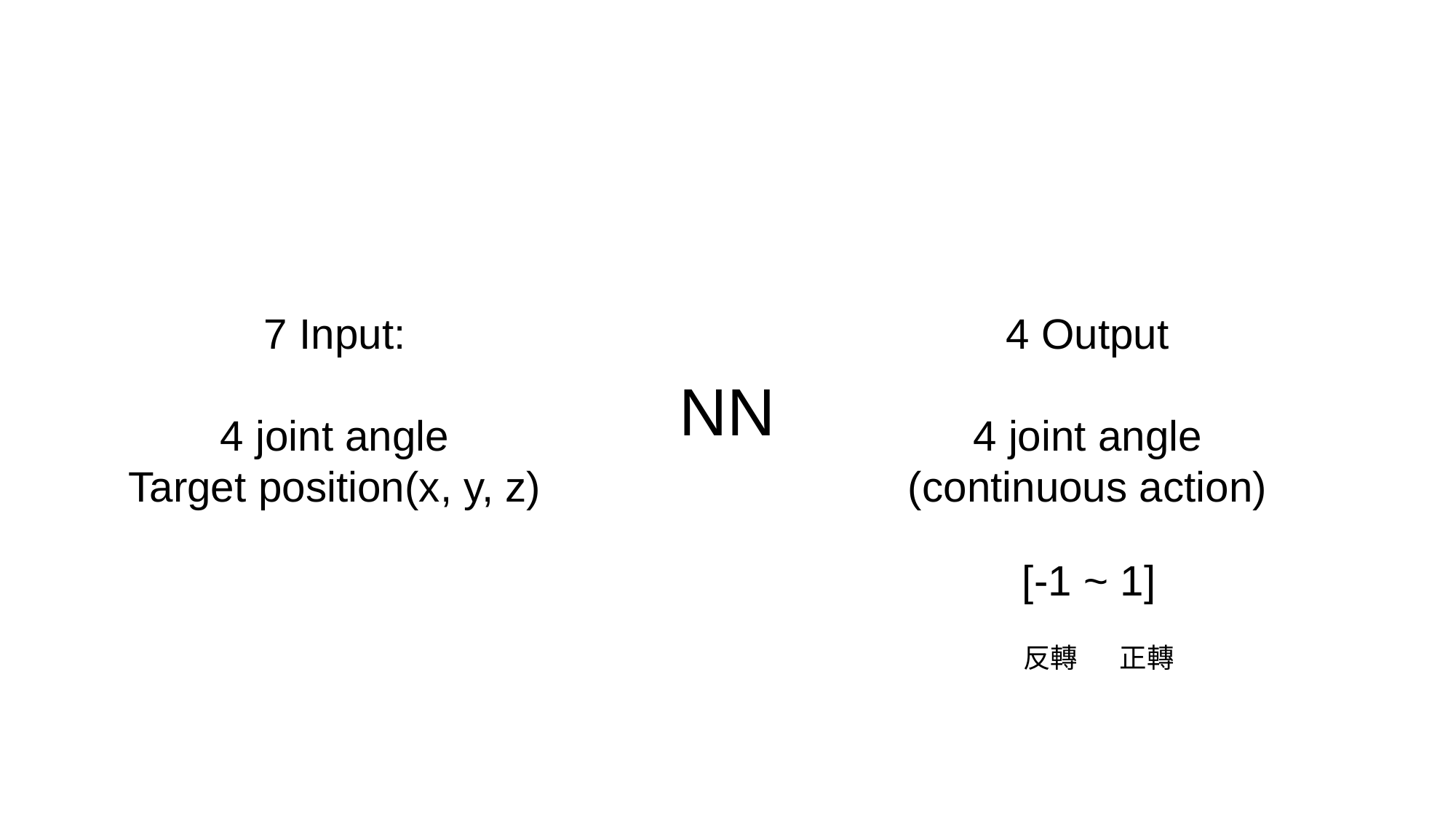

7 Input:

4 joint angle
Target position(x, y, z)
4 Output

4 joint angle
(continuous action)
NN
[-1 ~ 1]
反轉
正轉